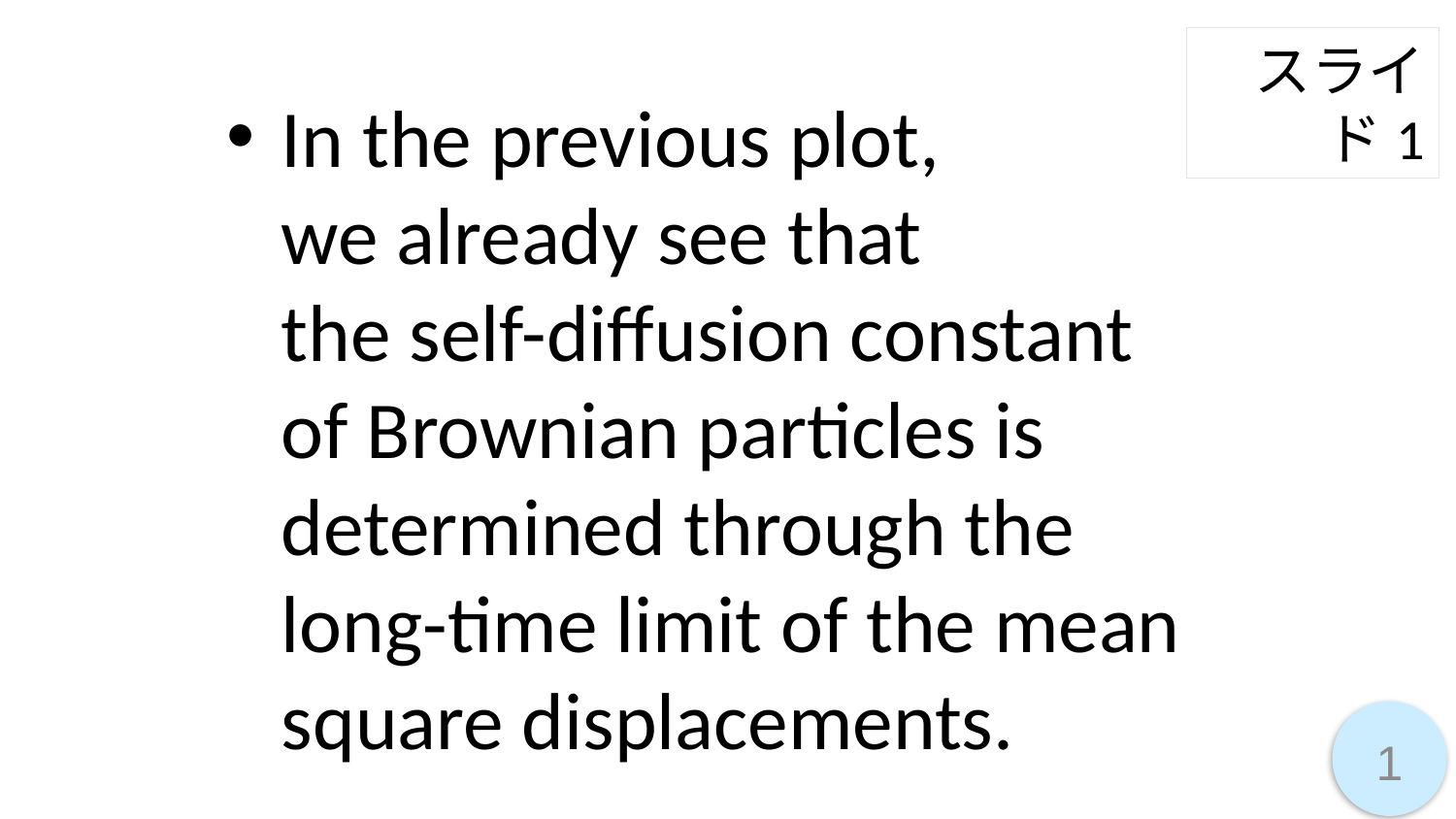

スライド1
In the previous plot,
we already see that
the self-diffusion constant of Brownian particles is determined through the long-time limit of the mean square displacements.
1